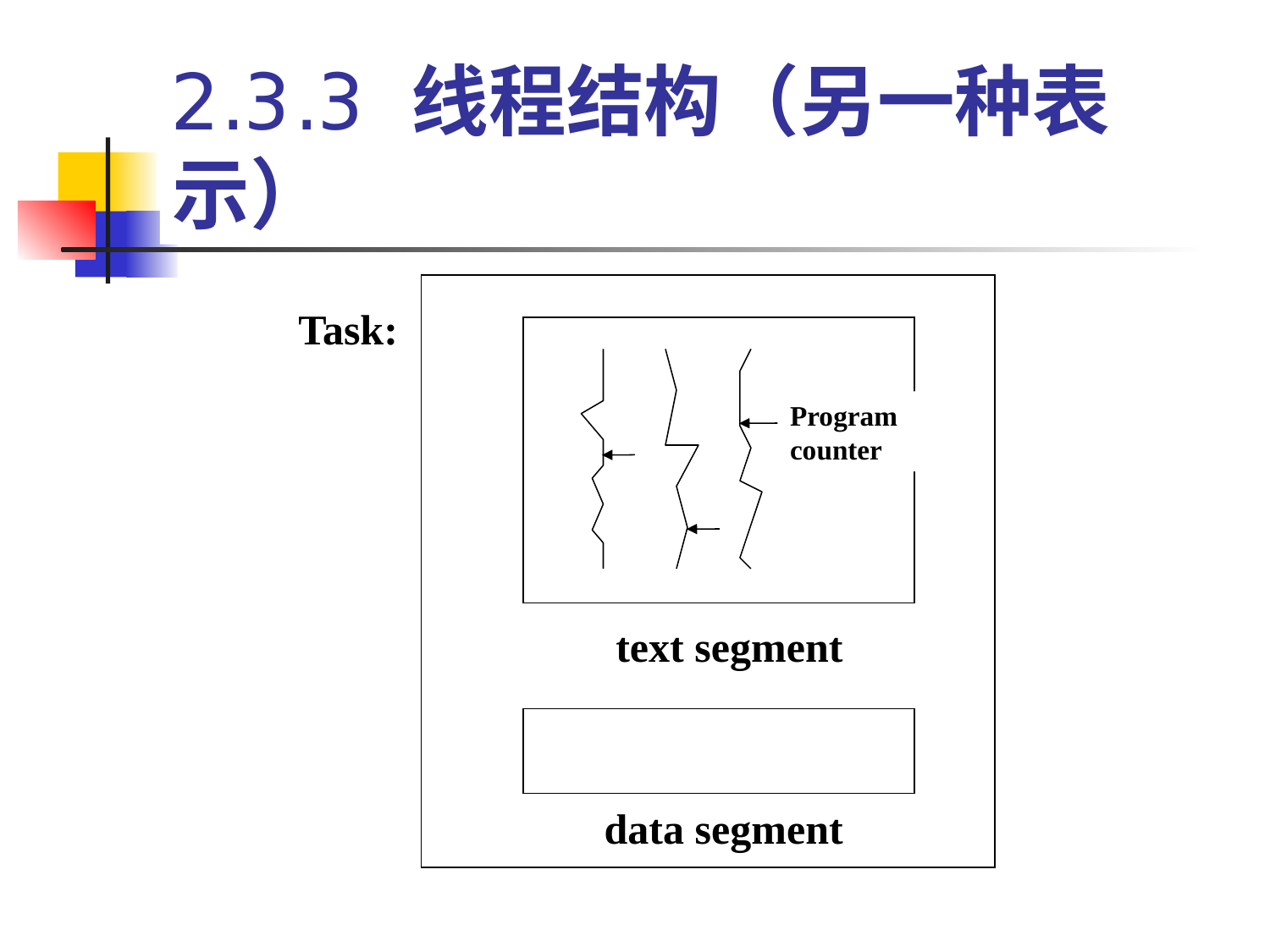

# 2.3.3 线程结构（另一种表示）

Task:

Program counter

text segment

data segment